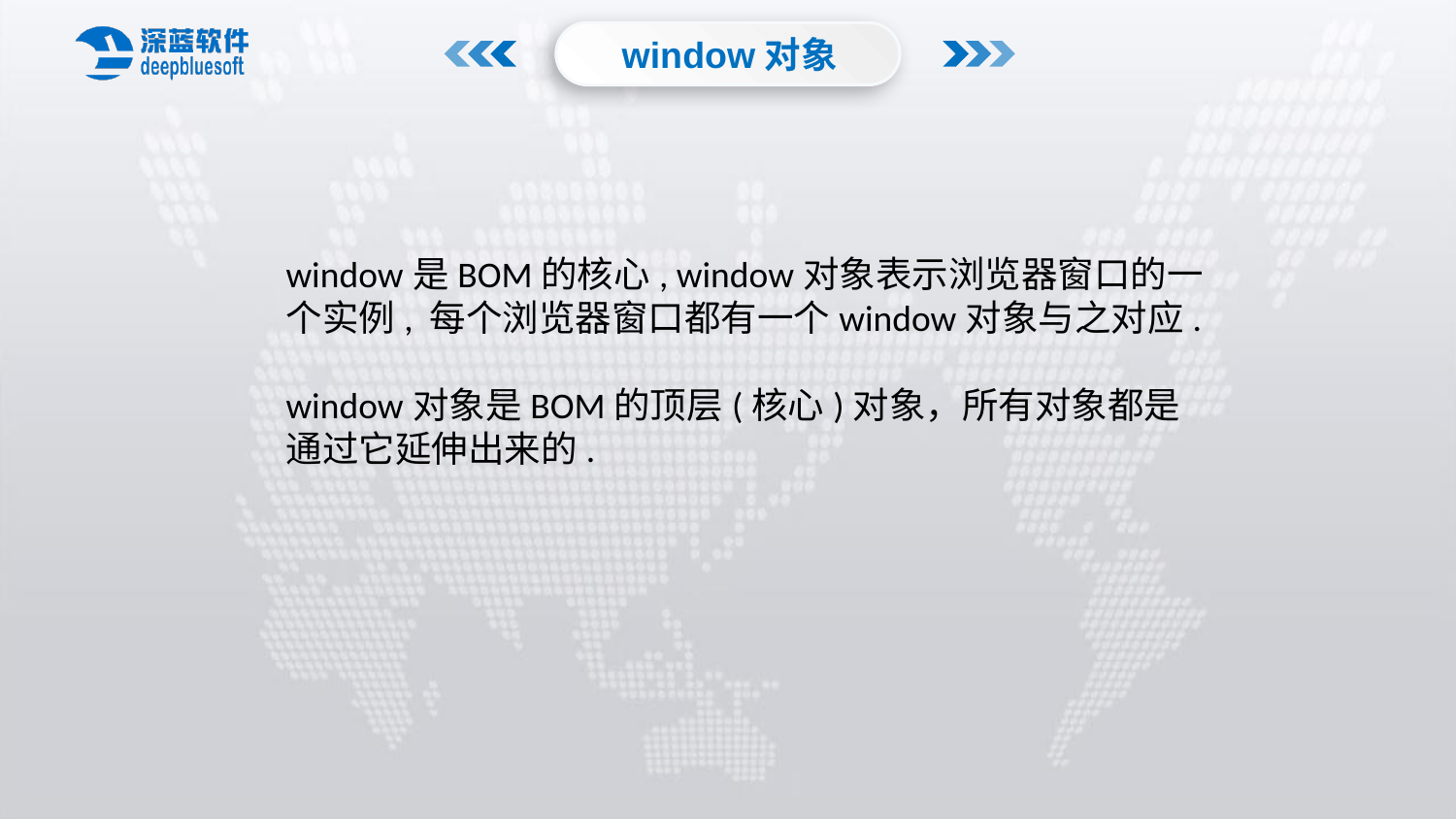

window对象

window是BOM的核心, window对象表示浏览器窗口的一个实例, 每个浏览器窗口都有一个window对象与之对应.

window对象是BOM的顶层(核心)对象，所有对象都是通过它延伸出来的.